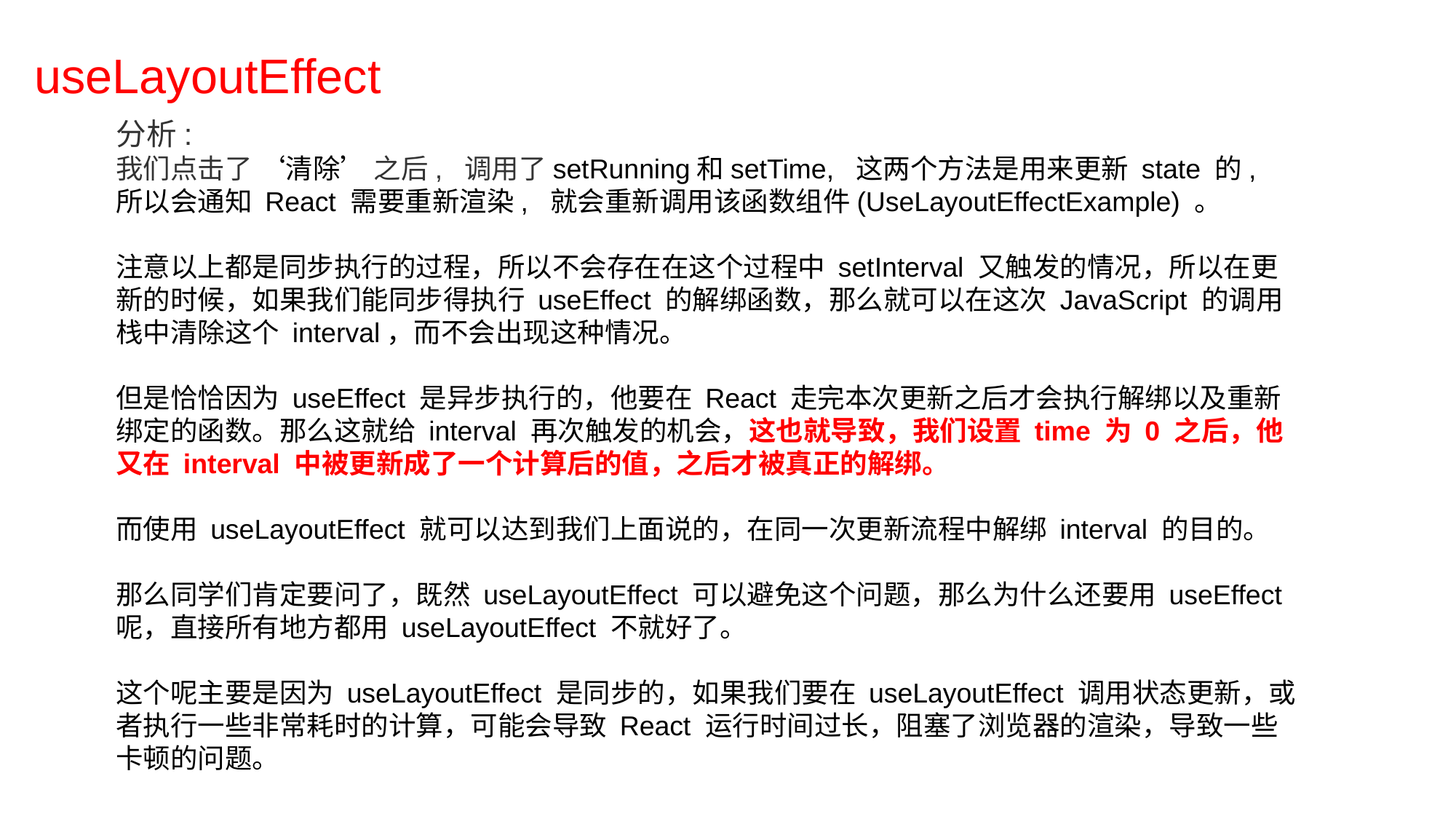

useLayoutEffect
分析:
我们点击了 ‘清除’ 之后,  调用了setRunning和setTime,  这两个方法是用来更新 state 的, 所以会通知 React 需要重新渲染,  就会重新调用该函数组件(UseLayoutEffectExample) 。

注意以上都是同步执行的过程，所以不会存在在这个过程中 setInterval 又触发的情况，所以在更新的时候，如果我们能同步得执行 useEffect 的解绑函数，那么就可以在这次 JavaScript 的调用栈中清除这个 interval，而不会出现这种情况。

但是恰恰因为 useEffect 是异步执行的，他要在 React 走完本次更新之后才会执行解绑以及重新绑定的函数。那么这就给 interval 再次触发的机会，这也就导致，我们设置 time 为 0 之后，他又在 interval 中被更新成了一个计算后的值，之后才被真正的解绑。

而使用 useLayoutEffect 就可以达到我们上面说的，在同一次更新流程中解绑 interval 的目的。

那么同学们肯定要问了，既然 useLayoutEffect 可以避免这个问题，那么为什么还要用 useEffect 呢，直接所有地方都用 useLayoutEffect 不就好了。

这个呢主要是因为 useLayoutEffect 是同步的，如果我们要在 useLayoutEffect 调用状态更新，或者执行一些非常耗时的计算，可能会导致 React 运行时间过长，阻塞了浏览器的渲染，导致一些卡顿的问题。